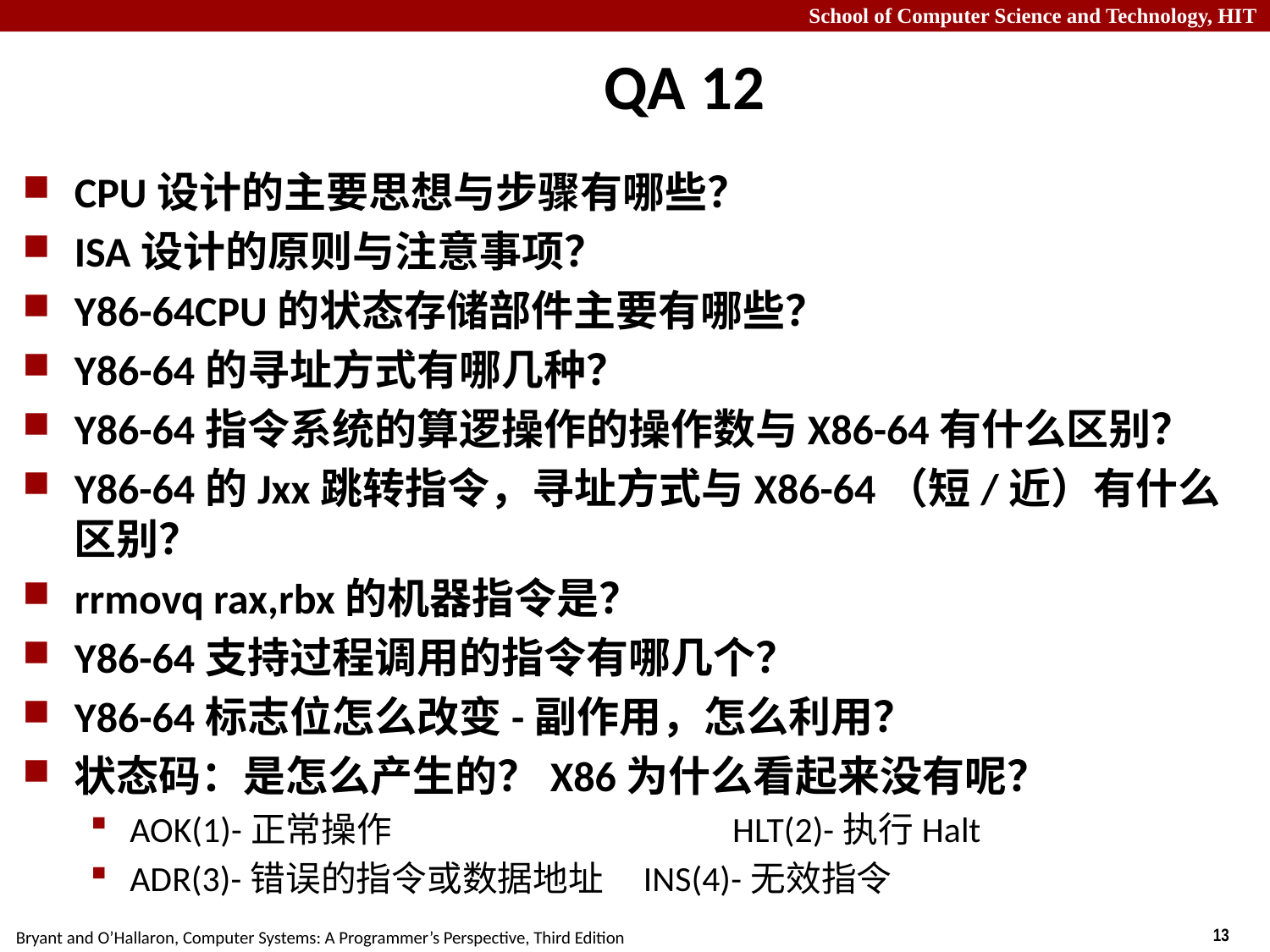

# QA 12
CPU设计的主要思想与步骤有哪些？
ISA设计的原则与注意事项？
Y86-64CPU的状态存储部件主要有哪些？
Y86-64的寻址方式有哪几种？
Y86-64指令系统的算逻操作的操作数与X86-64有什么区别？
Y86-64的Jxx跳转指令，寻址方式与X86-64（短/近）有什么区别？
rrmovq rax,rbx的机器指令是？
Y86-64支持过程调用的指令有哪几个？
Y86-64标志位怎么改变-副作用，怎么利用？
状态码：是怎么产生的？X86为什么看起来没有呢？
AOK(1)-正常操作 		           HLT(2)-执行Halt
ADR(3)-错误的指令或数据地址    INS(4)-无效指令